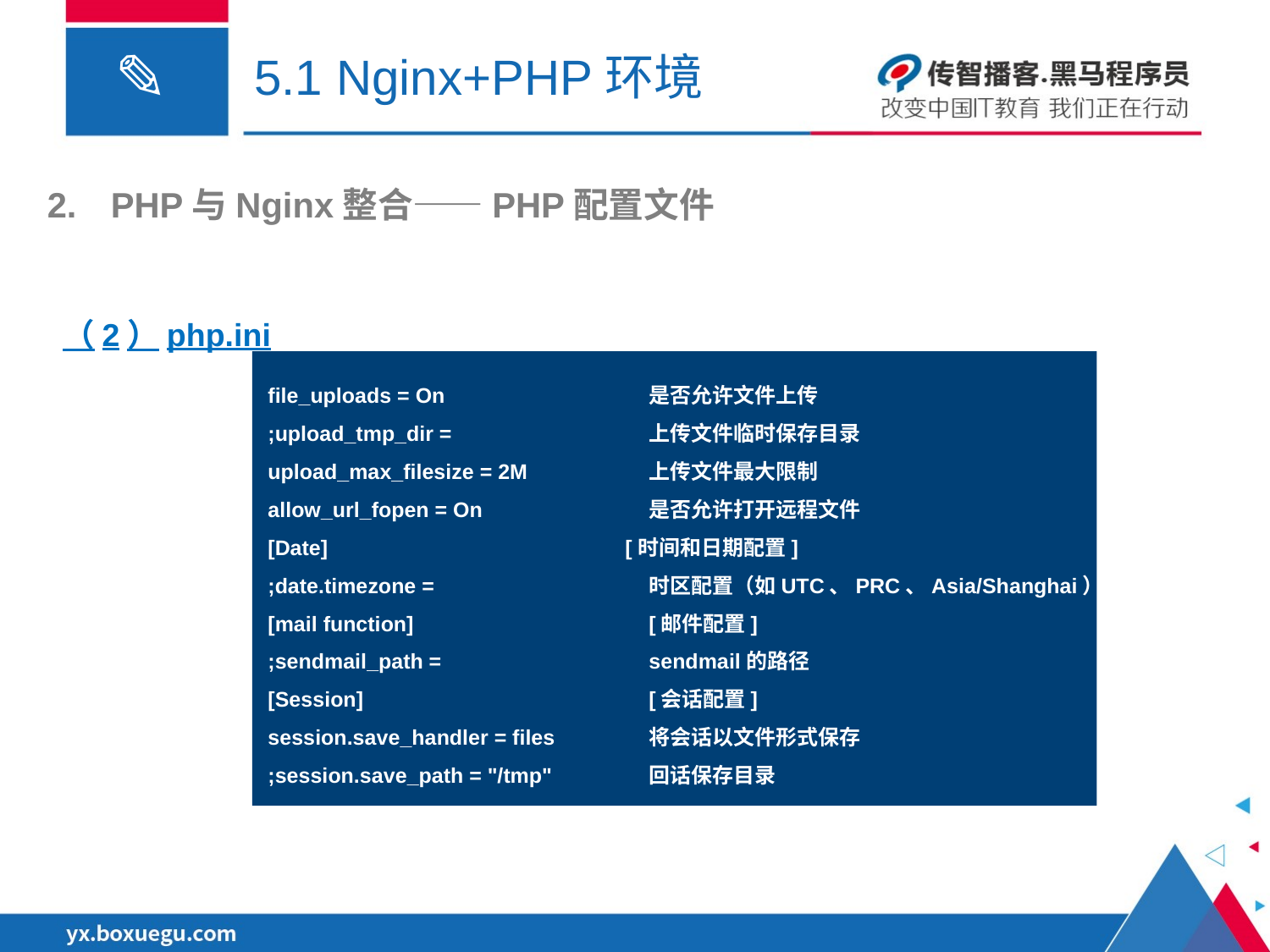

# 5.1 Nginx+PHP环境
PHP与Nginx整合——PHP配置文件
（2）php.ini

file_uploads = On		是否允许文件上传
;upload_tmp_dir =		上传文件临时保存目录
upload_max_filesize = 2M	上传文件最大限制
allow_url_fopen = On		是否允许打开远程文件
[Date] 	                                       [时间和日期配置]
;date.timezone =		时区配置（如UTC、PRC、Asia/Shanghai）
[mail function] 		[邮件配置]
;sendmail_path =		sendmail的路径
[Session]			[会话配置]
session.save_handler = files	将会话以文件形式保存
;session.save_path = "/tmp"	回话保存目录